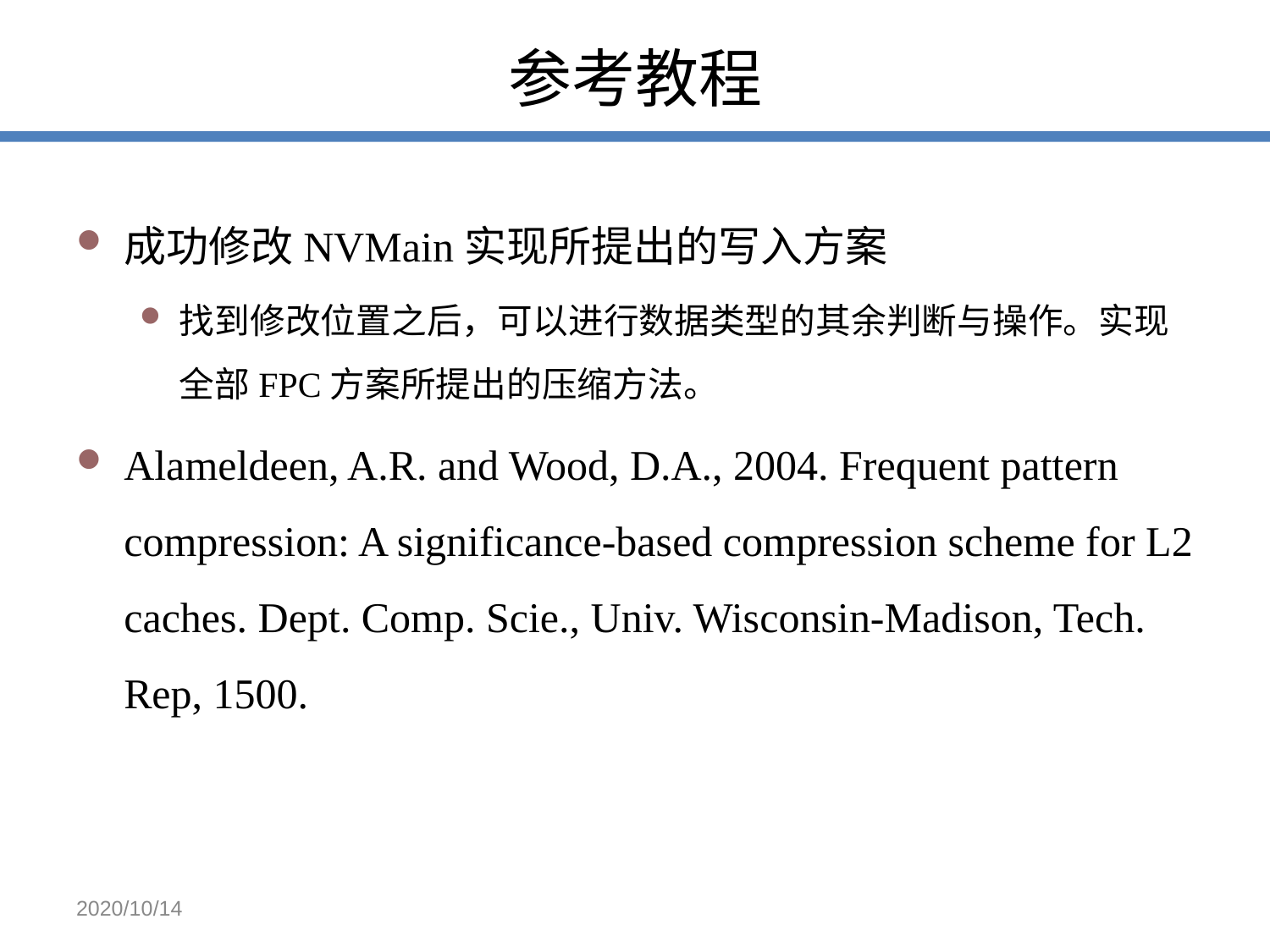

# 参考教程

成功修改NVMain实现所提出的写入方案
找到修改位置之后，可以进行数据类型的其余判断与操作。实现全部FPC方案所提出的压缩方法。
Alameldeen, A.R. and Wood, D.A., 2004. Frequent pattern compression: A significance-based compression scheme for L2 caches. Dept. Comp. Scie., Univ. Wisconsin-Madison, Tech. Rep, 1500.

2020/10/14
8